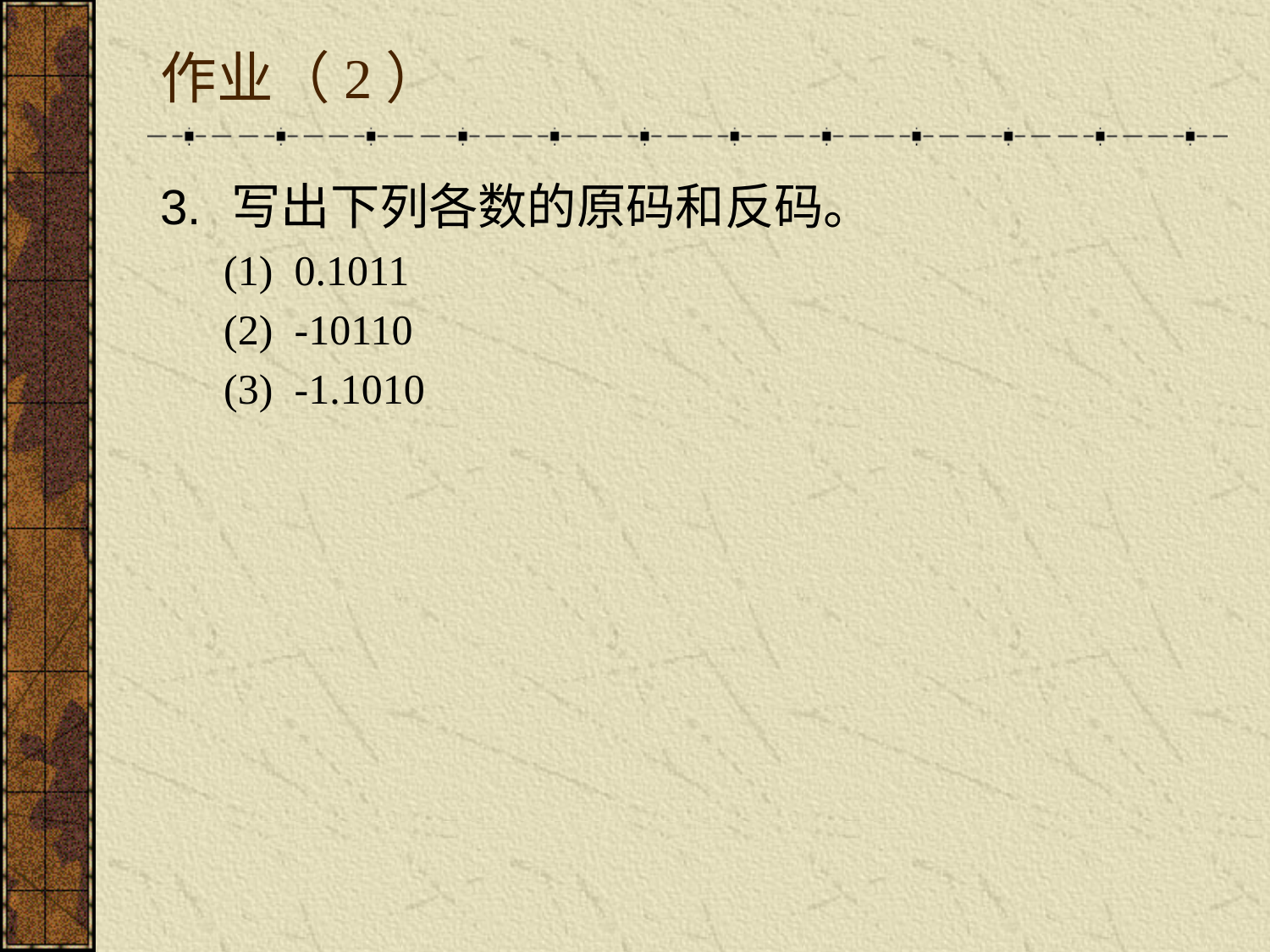

# 作业（2）
写出下列各数的原码和反码。
(1)  0.1011
(2)  -10110
(3)  -1.1010